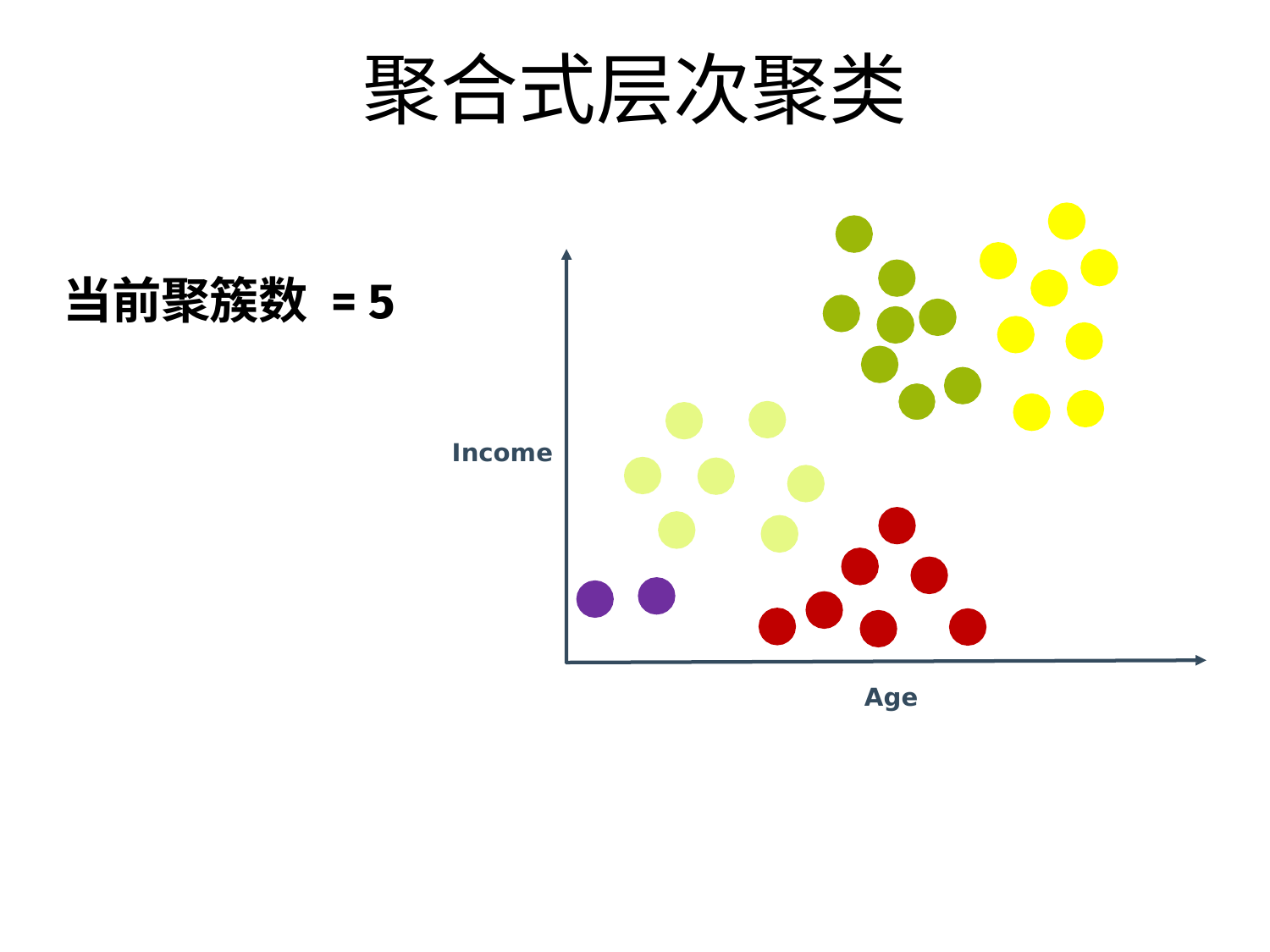

# 聚合式层次聚类

当前聚簇数 = 5

Income

Age